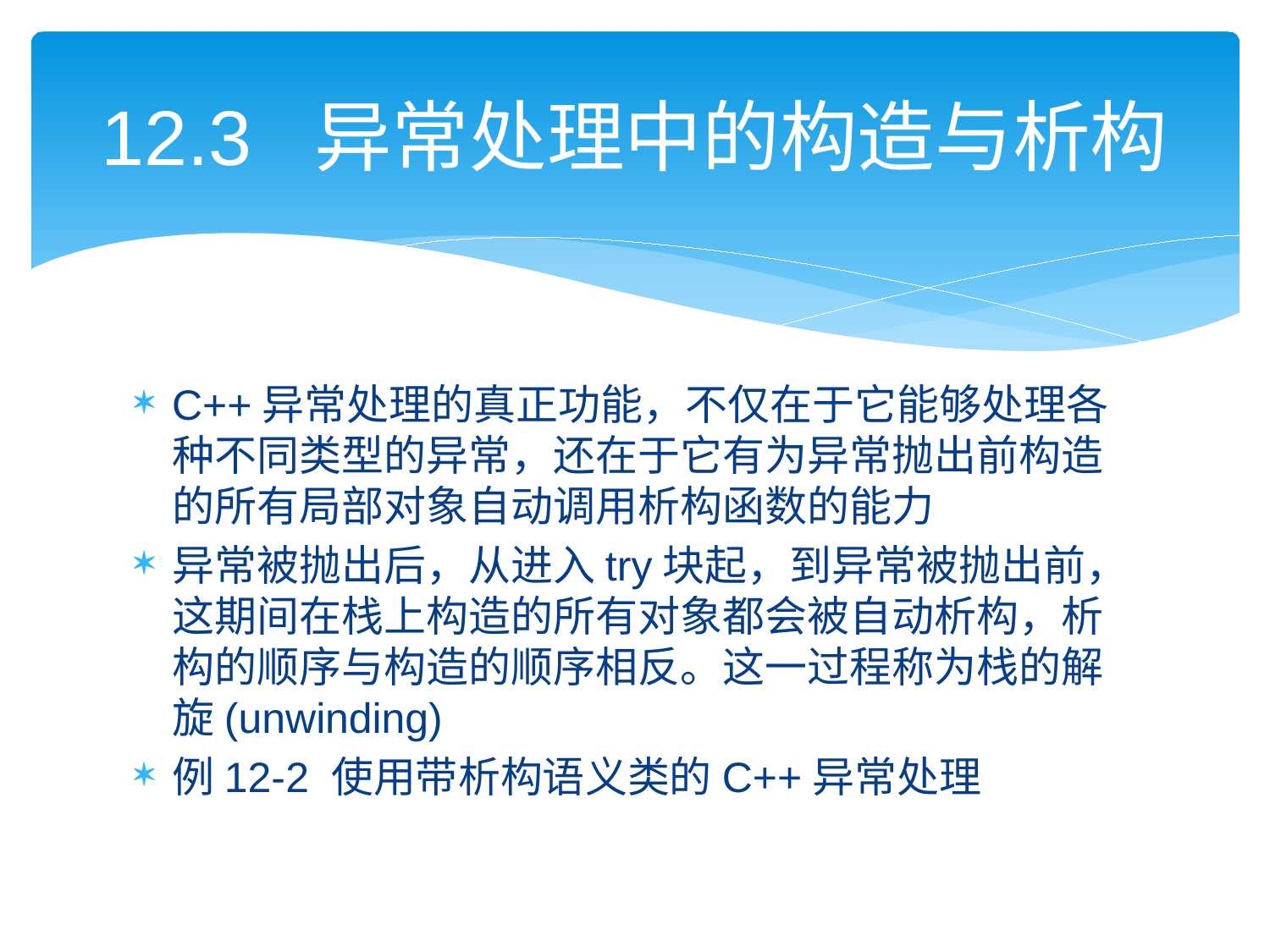

# 12.3  异常处理中的构造与析构
C++异常处理的真正功能，不仅在于它能够处理各种不同类型的异常，还在于它有为异常抛出前构造的所有局部对象自动调用析构函数的能力
异常被抛出后，从进入try块起，到异常被抛出前，这期间在栈上构造的所有对象都会被自动析构，析构的顺序与构造的顺序相反。这一过程称为栈的解旋(unwinding)
例12-2 使用带析构语义类的C++异常处理